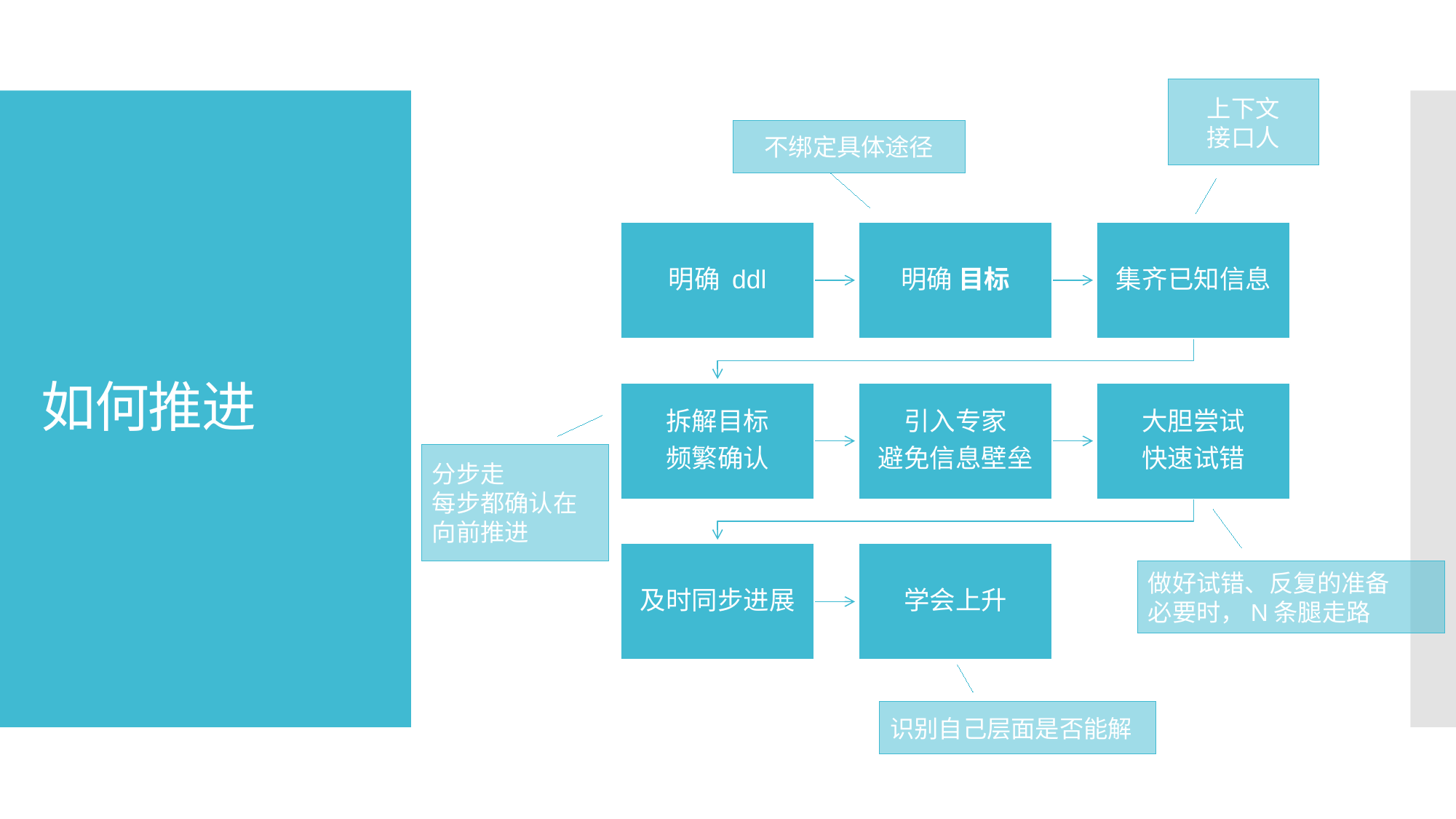

上下文
接口人
不绑定具体途径
# 如何推进

明确 ddl

明确 目标

集齐已知信息

拆解目标
频繁确认

引入专家
避免信息壁垒

大胆尝试
快速试错

及时同步进展
学会上升
分步走
每步都确认在向前推进
做好试错、反复的准备
必要时，N条腿走路
识别自己层面是否能解